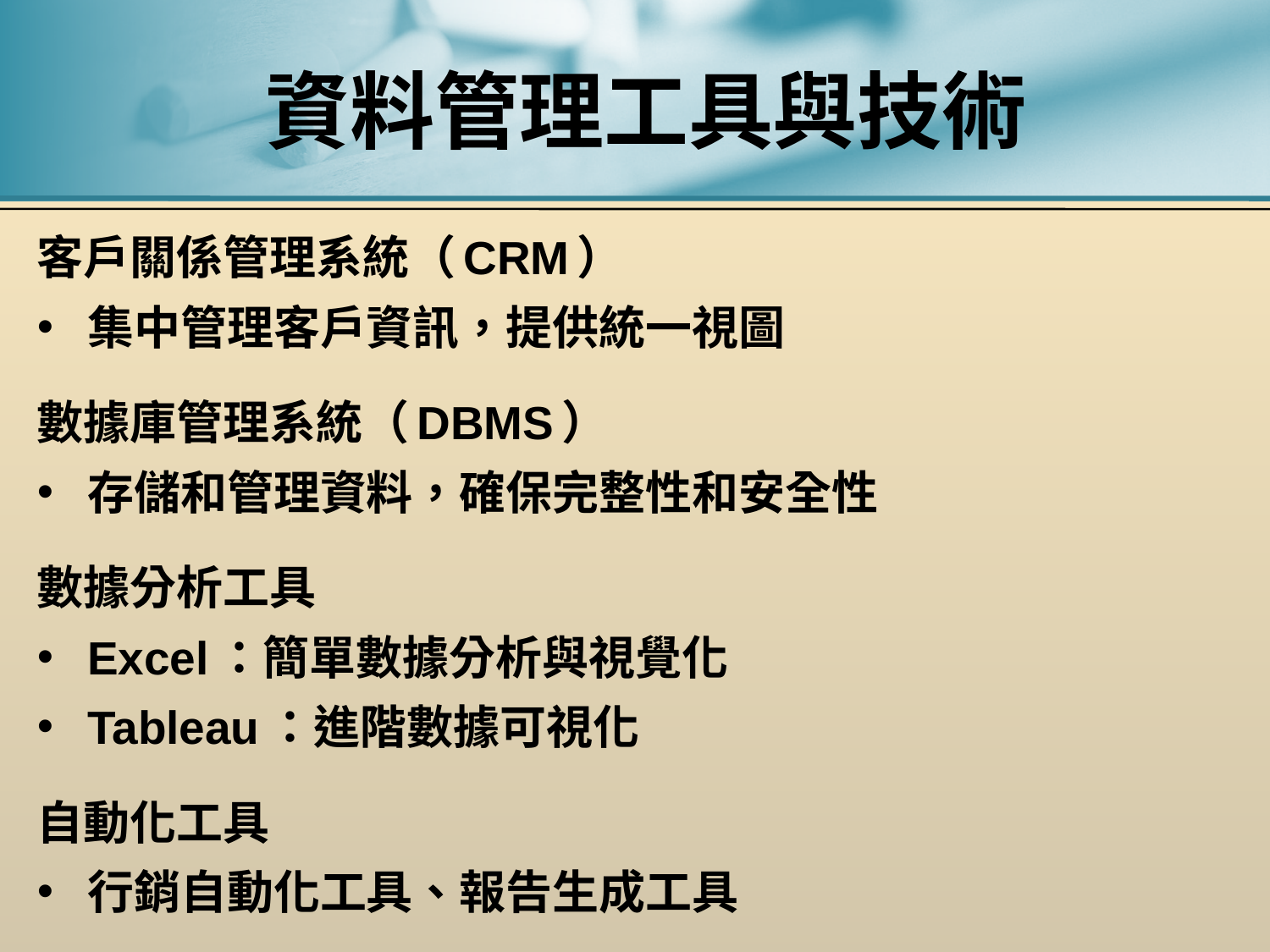

# 資料管理工具與技術
客戶關係管理系統（CRM）
集中管理客戶資訊，提供統一視圖
數據庫管理系統（DBMS）
存儲和管理資料，確保完整性和安全性
數據分析工具
Excel：簡單數據分析與視覺化
Tableau：進階數據可視化
自動化工具
行銷自動化工具、報告生成工具